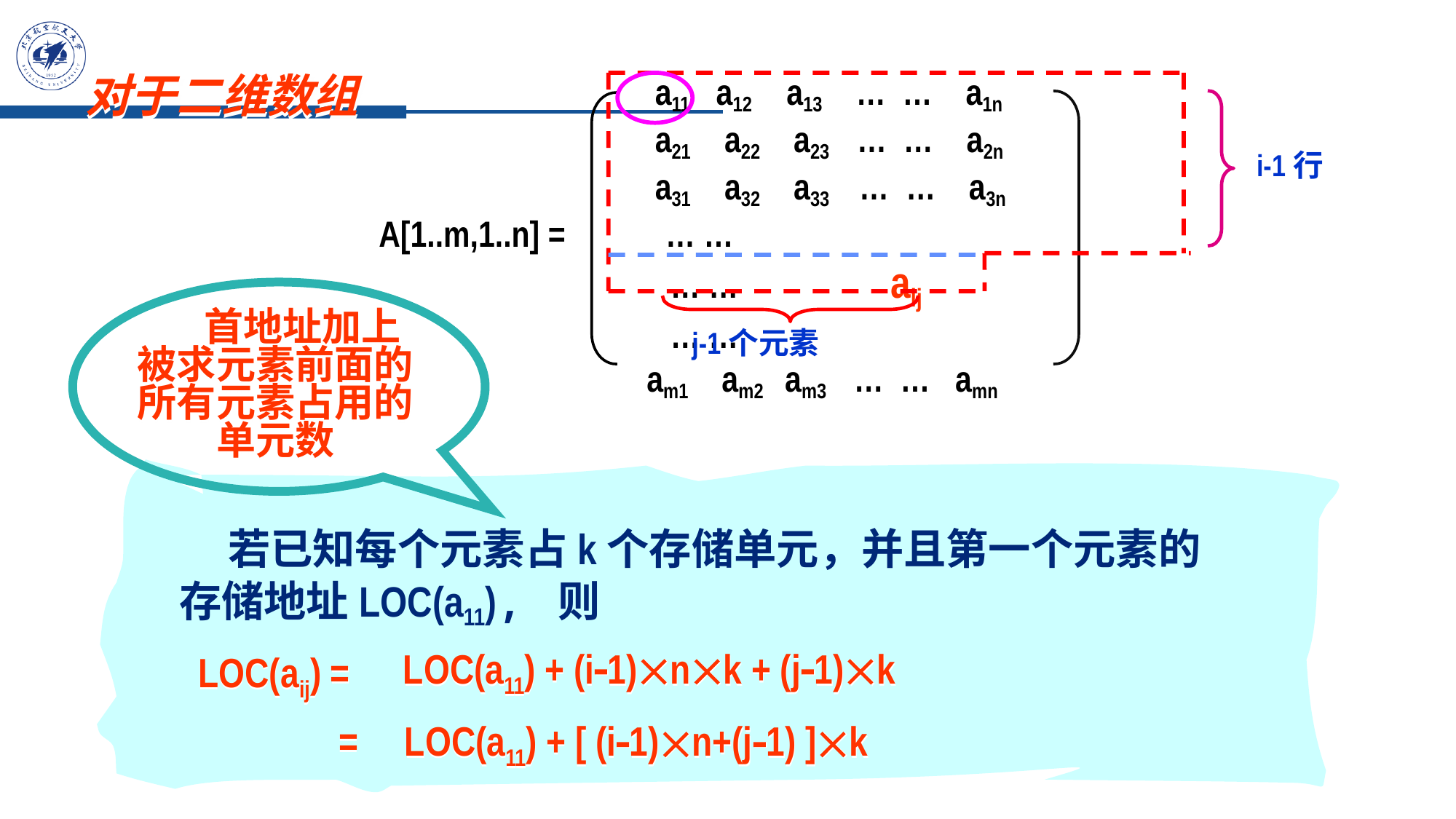

对于二维数组
                                 a11    a12     a13    …  …    a1n
                                 a21    a22    a23     …  …    a2n
                                 a31    a32    a33    …  …    a3n
A[1..m,1..n] =            … …
                                   … …                  aij
                                   … …
                                am1    am2   am3     …  …   amn

i-1行

     首地址加上
被求元素前面的
所有元素占用的
单元数

j-1个元素

    若已知每个元素占k个存储单元，并且第一个元素的
存储地址LOC(a11), 则
 LOC(aij) =
LOC(a11) + (i−1)×n×k + (j−1)×k
 =     LOC(a11) + [ (i−1)×n+(j−1) ]×k